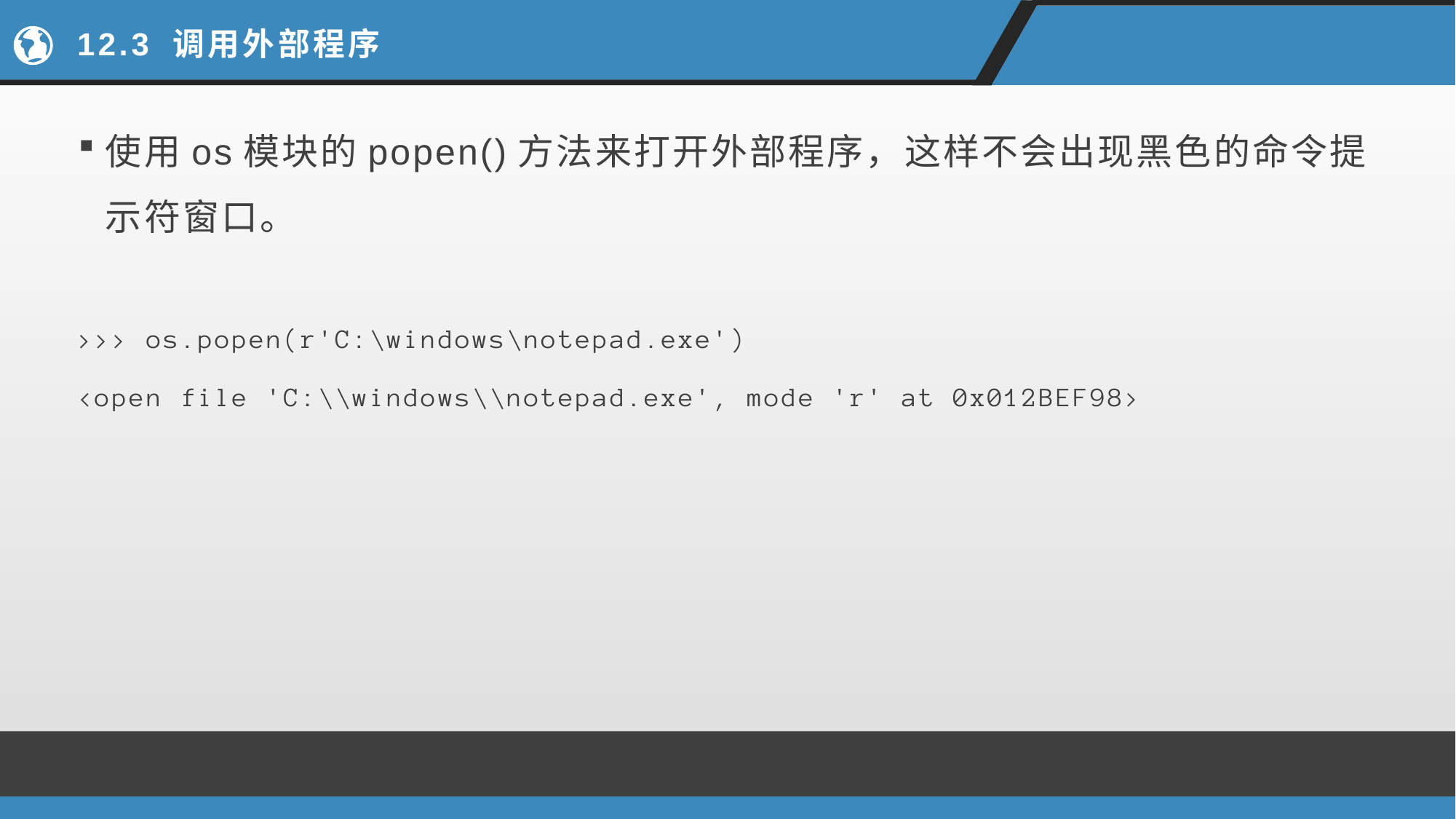

# 12.3 调用外部程序

使用os模块的popen()方法来打开外部程序，这样不会出现黑色的命令提示符窗口。

>>> os.popen(r'C:\windows\notepad.exe')
<open file 'C:\\windows\\notepad.exe', mode 'r' at 0x012BEF98>